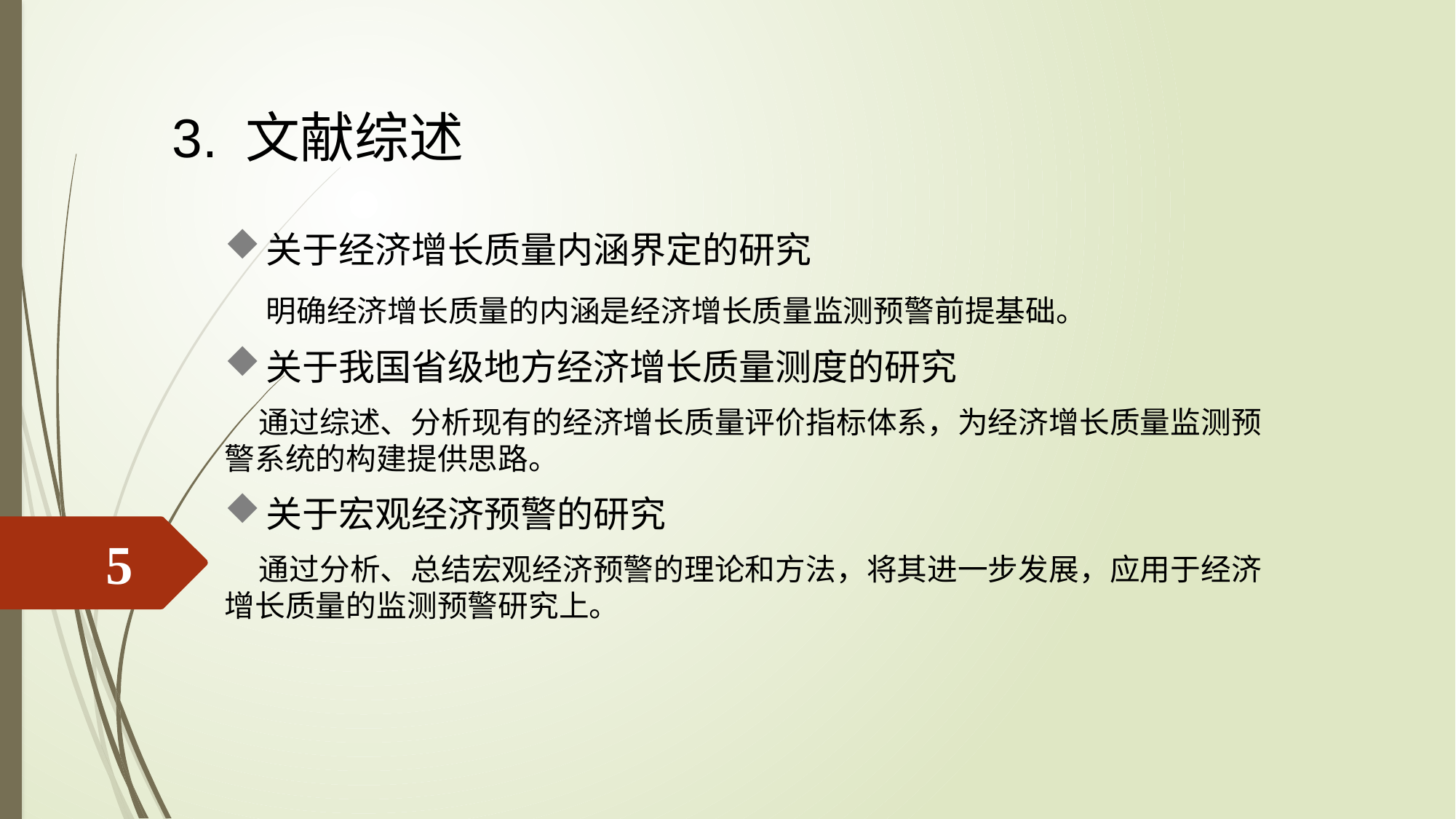

3. 文献综述
关于经济增长质量内涵界定的研究
    明确经济增长质量的内涵是经济增长质量监测预警前提基础。
关于我国省级地方经济增长质量测度的研究
    通过综述、分析现有的经济增长质量评价指标体系，为经济增长质量监测预警系统的构建提供思路。
关于宏观经济预警的研究
    通过分析、总结宏观经济预警的理论和方法，将其进一步发展，应用于经济增长质量的监测预警研究上。

5